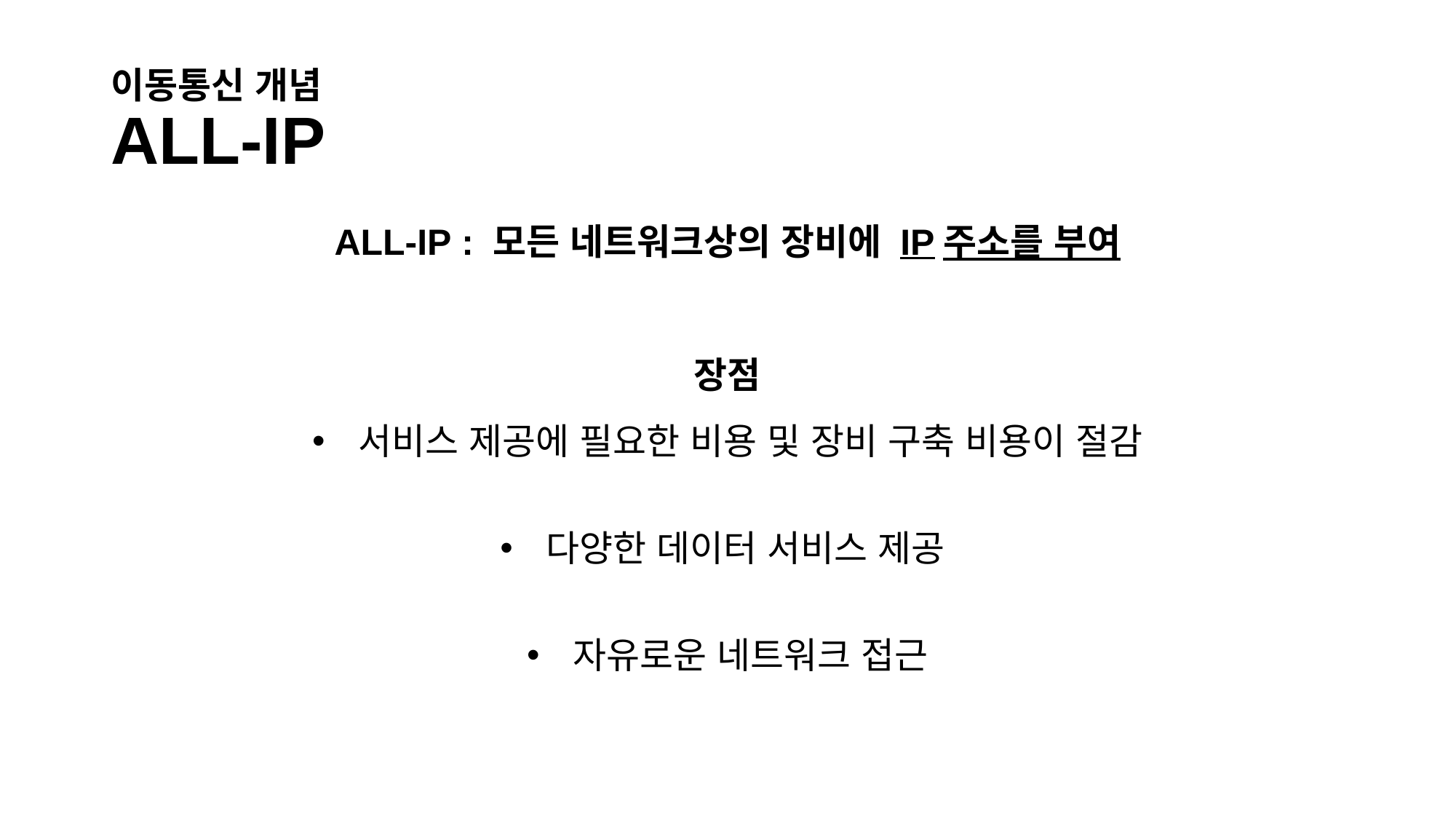

# 이동통신 개념 ALL-IP
ALL-IP : 모든 네트워크상의 장비에 IP주소를 부여

장점
 서비스 제공에 필요한 비용 및 장비 구축 비용이 절감

 다양한 데이터 서비스 제공

 자유로운 네트워크 접근